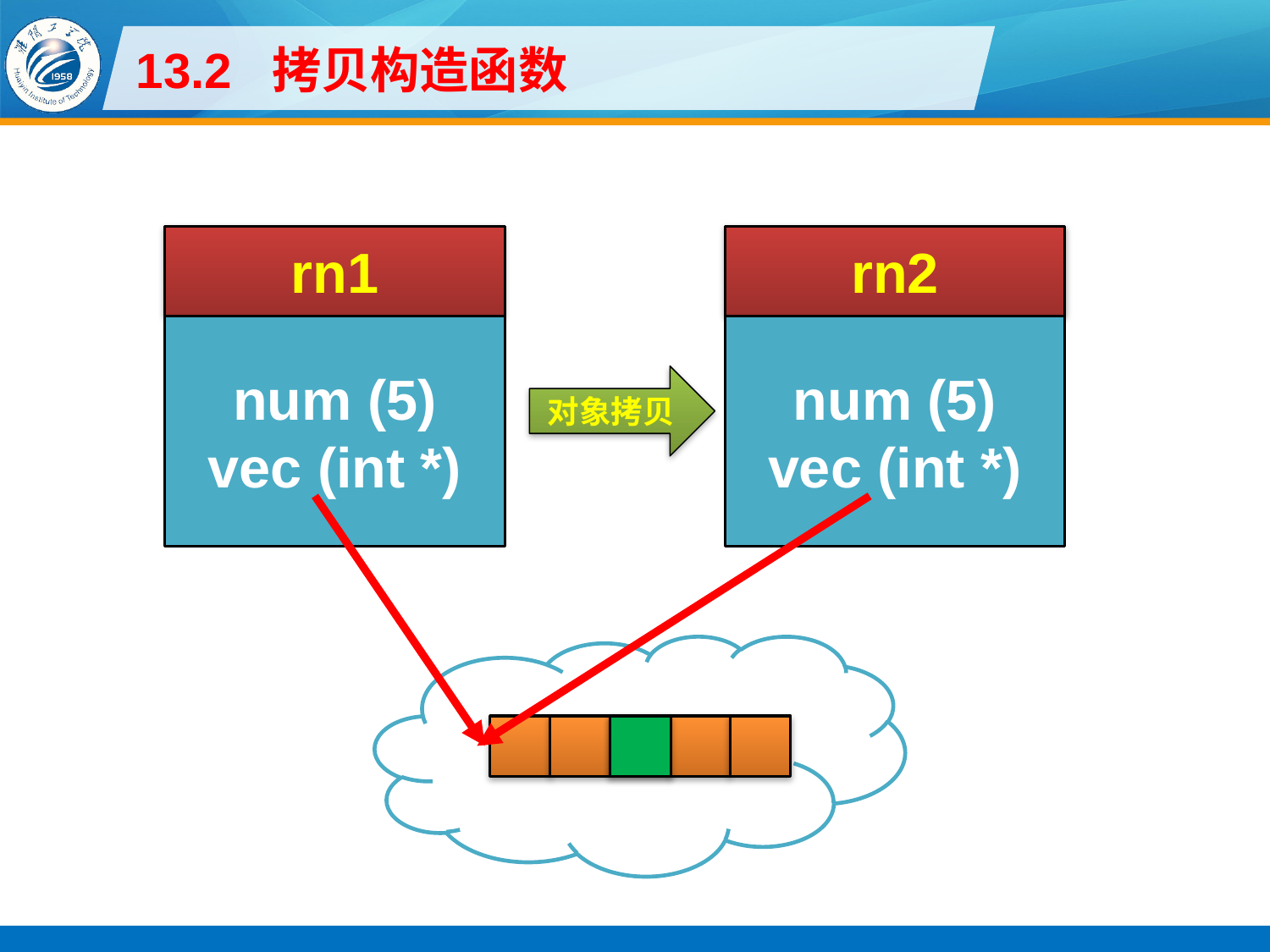

# 13.2  拷贝构造函数
rn1
num (5)
vec (int *)
rn2
num (5)
vec (int *)
对象拷贝